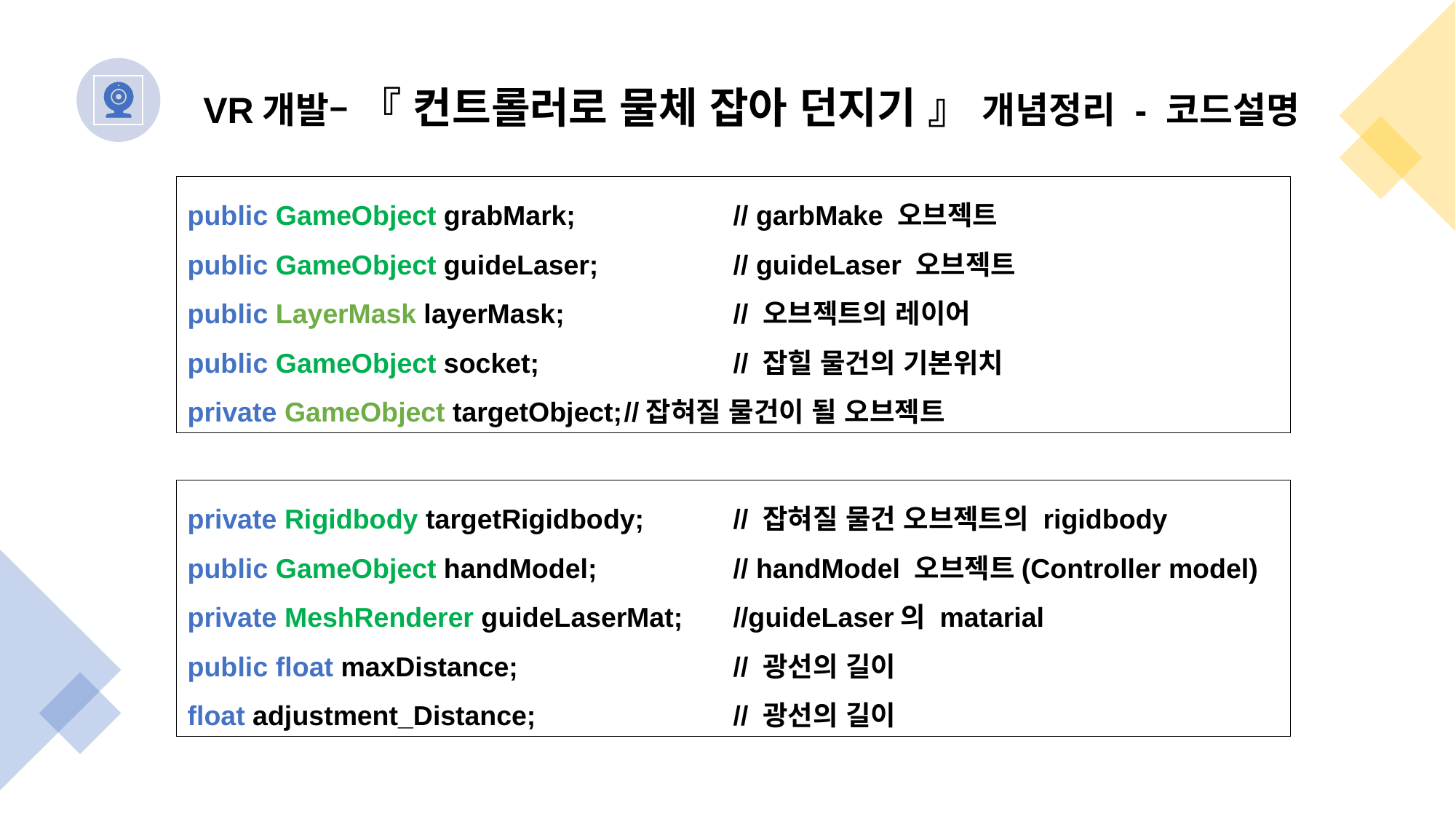

VR개발– 『 컨트롤러로 물체 잡아 던지기 』 개념정리 - 코드설명
public GameObject grabMark;		// garbMake 오브젝트
public GameObject guideLaser;		// guideLaser 오브젝트
public LayerMask layerMask;		// 오브젝트의 레이어
public GameObject socket;		// 잡힐 물건의 기본위치
private GameObject targetObject;	//잡혀질 물건이 될 오브젝트
private Rigidbody targetRigidbody;	// 잡혀질 물건 오브젝트의 rigidbody
public GameObject handModel;		// handModel 오브젝트(Controller model)
private MeshRenderer guideLaserMat;	//guideLaser의 matarial
public float maxDistance;		// 광선의 길이
float adjustment_Distance;		// 광선의 길이